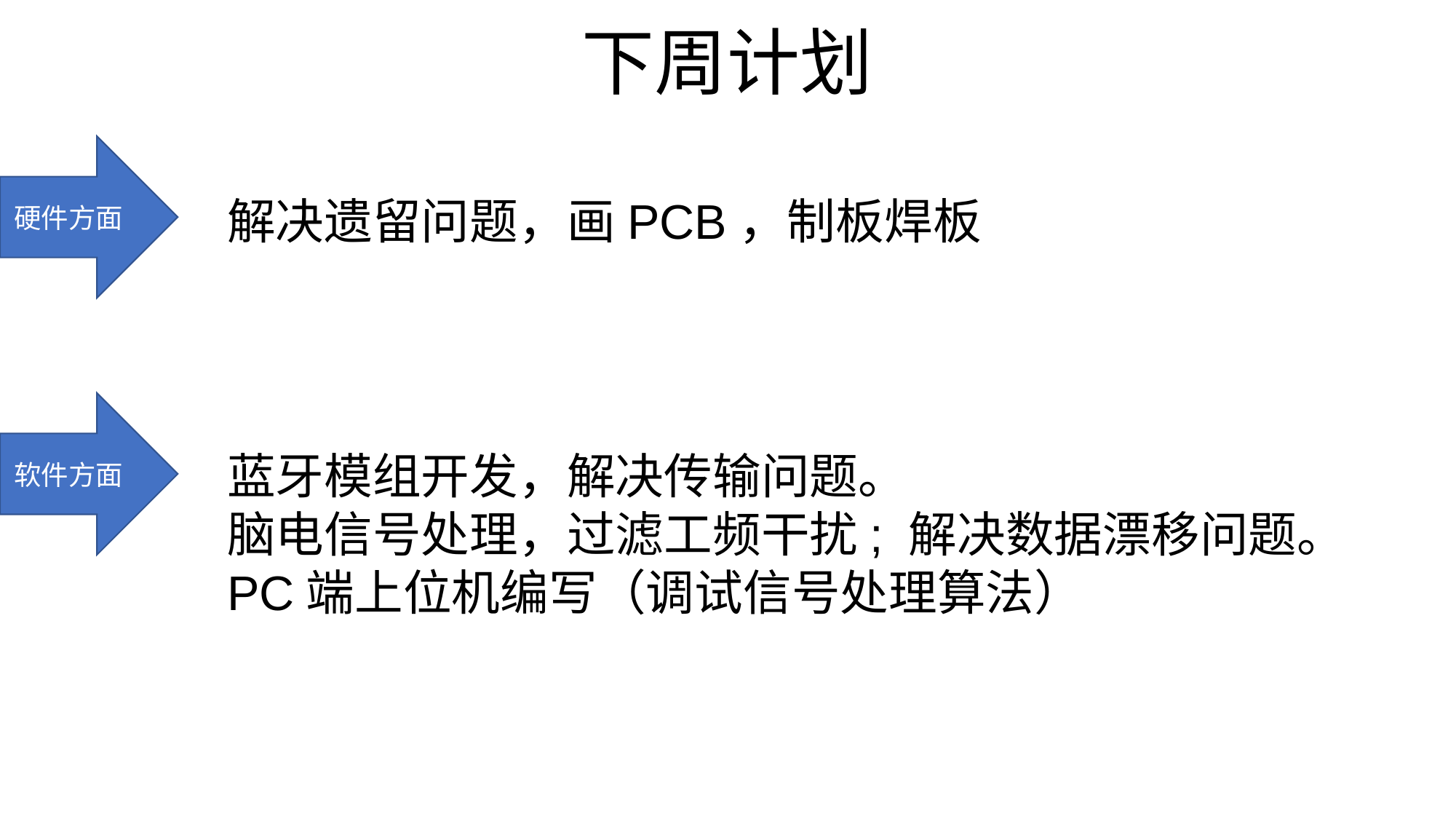

下周计划
硬件方面
解决遗留问题，画PCB，制板焊板
软件方面
蓝牙模组开发，解决传输问题。
脑电信号处理，过滤工频干扰; 解决数据漂移问题。
PC端上位机编写（调试信号处理算法）